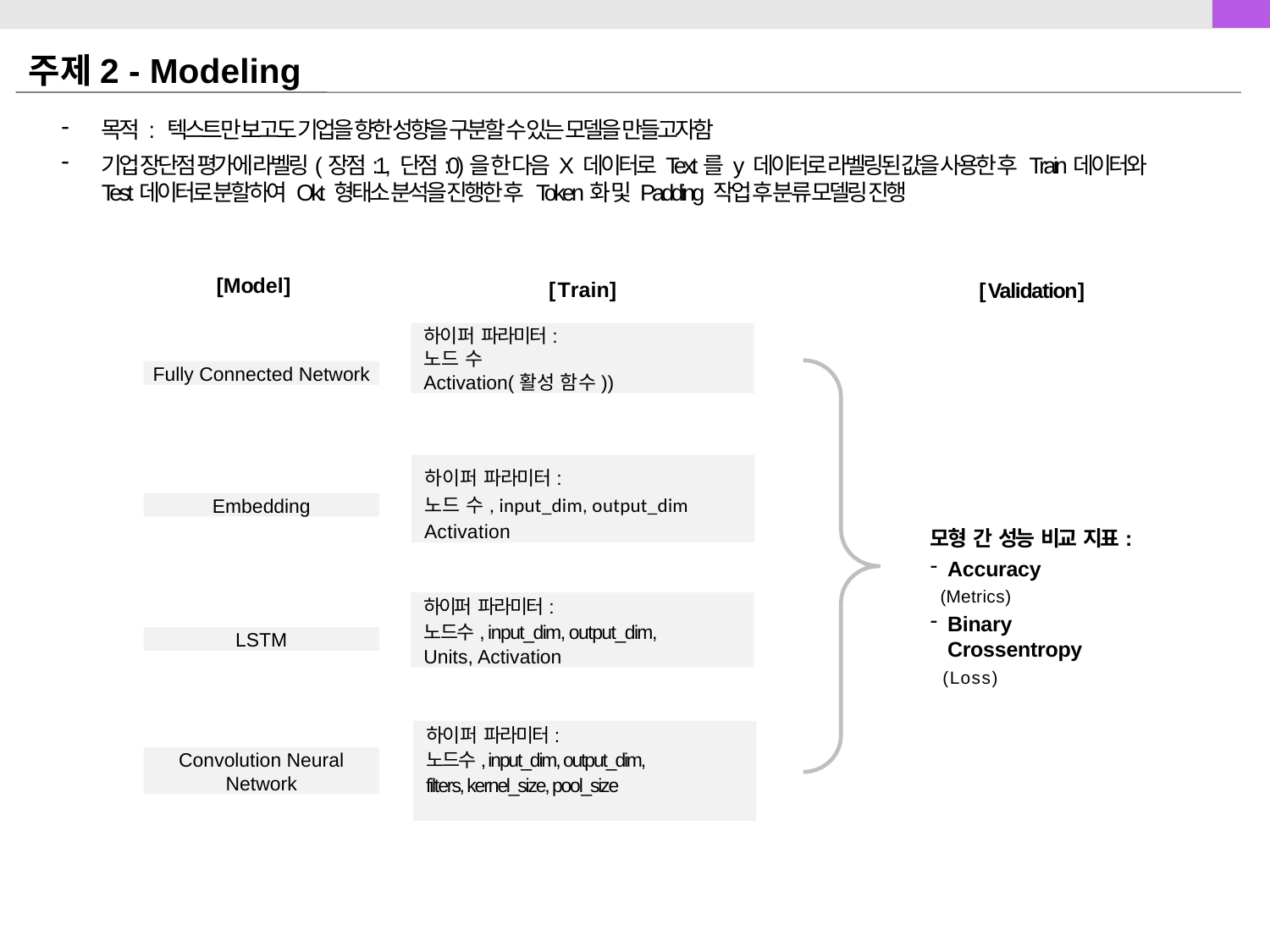

주제2 - Modeling

목적 :  텍스트만 보고도 기업을 향한 성향을 구분할 수 있는 모델을 만들고자함
기업 장단점 평가에 라벨링(장점:1, 단점:0)을 한 다음 X 데이터로 Text를 y 데이터로 라벨링된 값을 사용한 후  Train데이터와  Test데이터로 분할하여 Okt 형태소 분석을 진행한 후  Token화 및 Padding 작업 후 분류 모델링 진행

[Model]
[Train]
[Validation]
Fully Connected Network
하이퍼 파라미터:
노드 수
Activation(활성 함수))

Embedding
하이퍼 파라미터:
노드 수, input_dim, output_dim
Activation
모형 간 성능 비교 지표:
Accuracy
  (Metrics)
Binary Crossentropy
  (Loss)
LSTM
하이퍼 파라미터:
노드수, input_dim, output_dim,
Units, Activation
Convolution Neural Network
하이퍼 파라미터:
노드수, input_dim, output_dim,
filters, kernel_size, pool_size